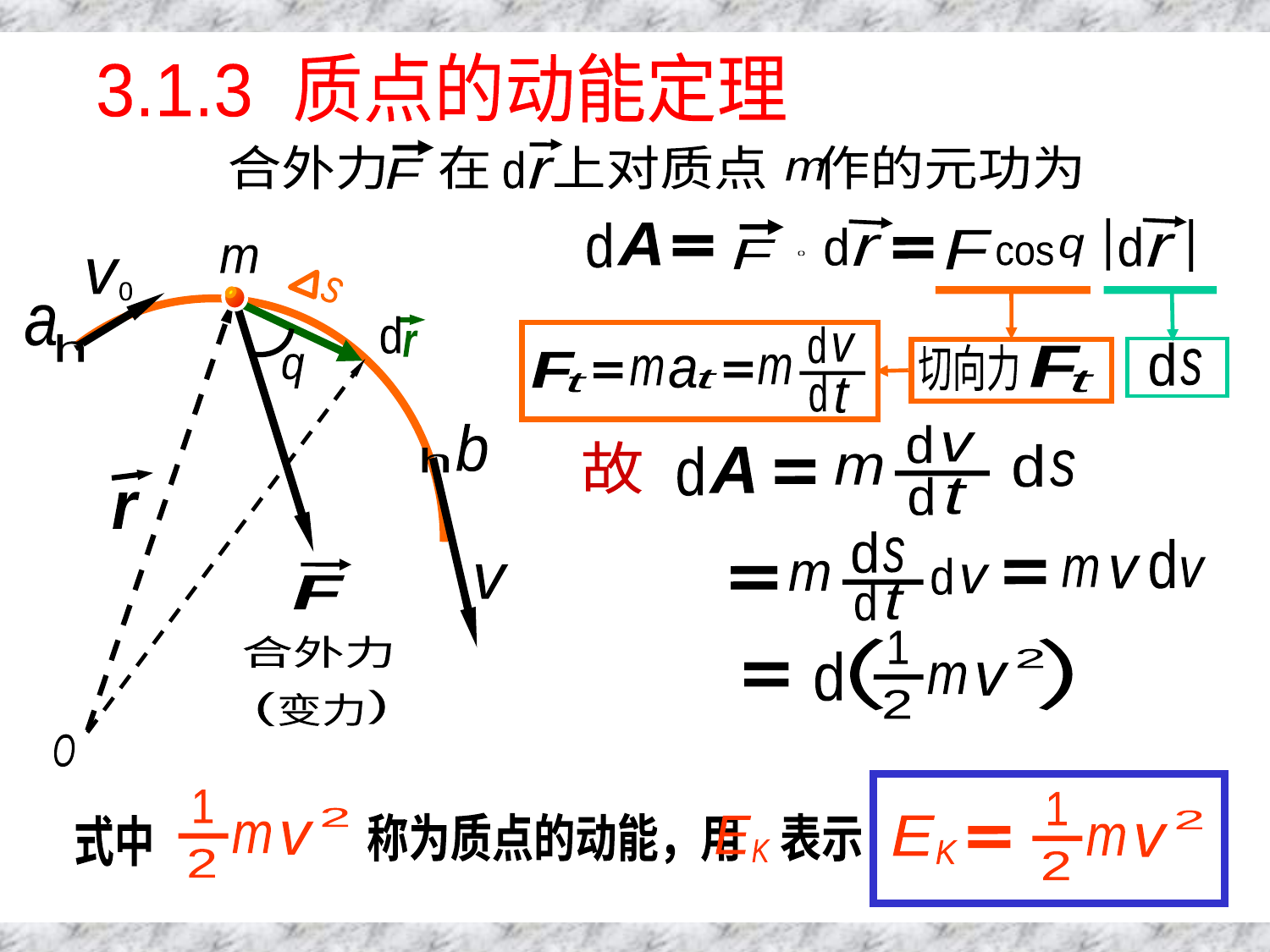

动能定理
3.1.3  质点的动能定理
质点的动能定理

合外力    在     上对质点    作的元功为

d
r
m
F

d
r

F
θ
cos

d
r
d
A

F
0
m

F
合外力
)
(
变力
v
0

h
a
h
s

d
v
m

d
t
F

m
a
τ
τ

d
s

切向力
F
τ

r
O

d

r
θ

b
h

v
d
v
d
s
m

d
t
故
d
A

d
s
d

m
v

d
t
d

m
v
v
1
2
m
v

2
（     ）
d

1
2
m
v

2
1
2
m
v

2
E
K

称为质点的动能，用    表示
式中
E
K